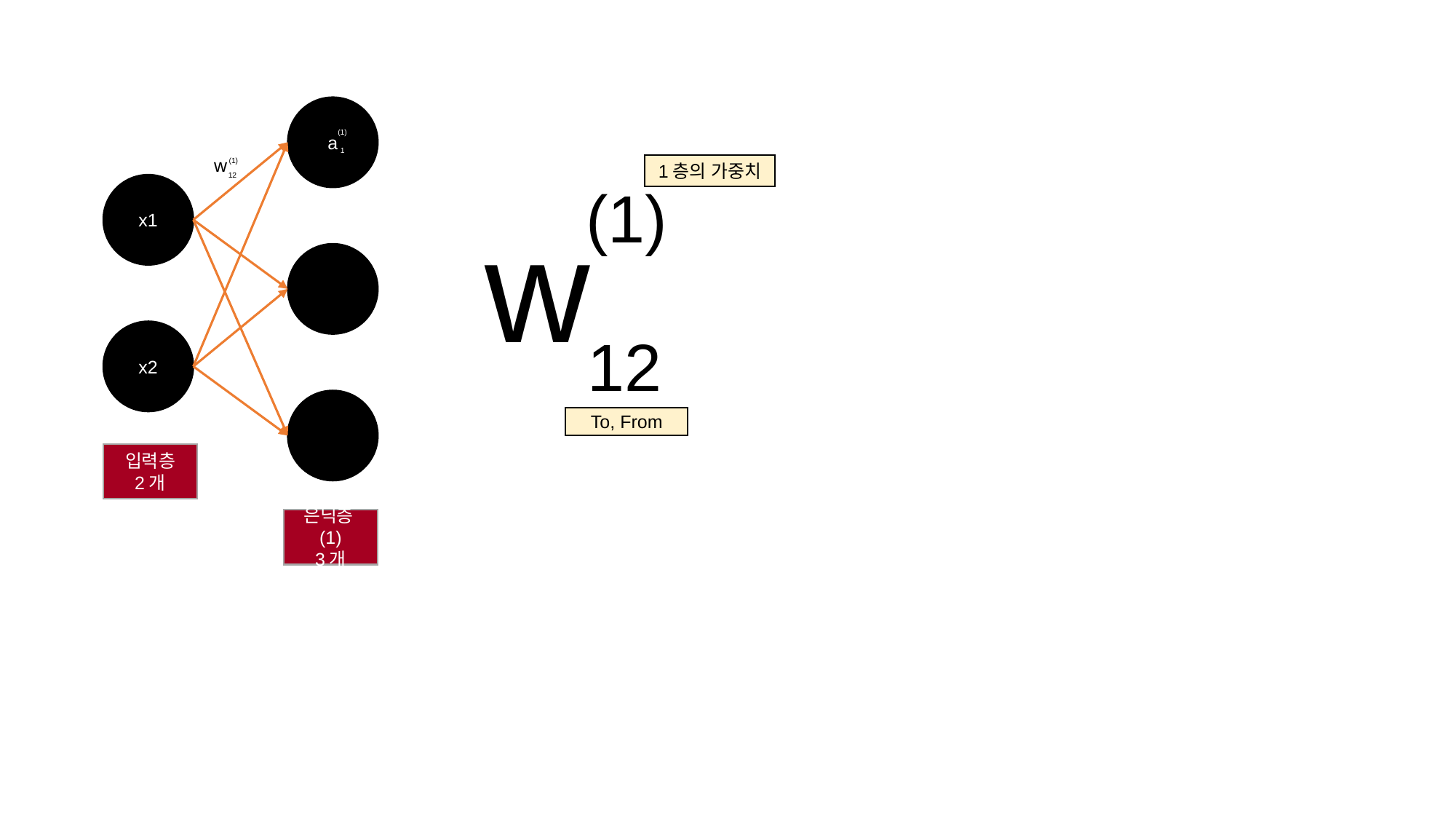

a
(1)
1
w
(1)
12
1층의 가중치
(1)
w
12
x1

x2

To, From
입력층
2개
은닉층(1)
3개